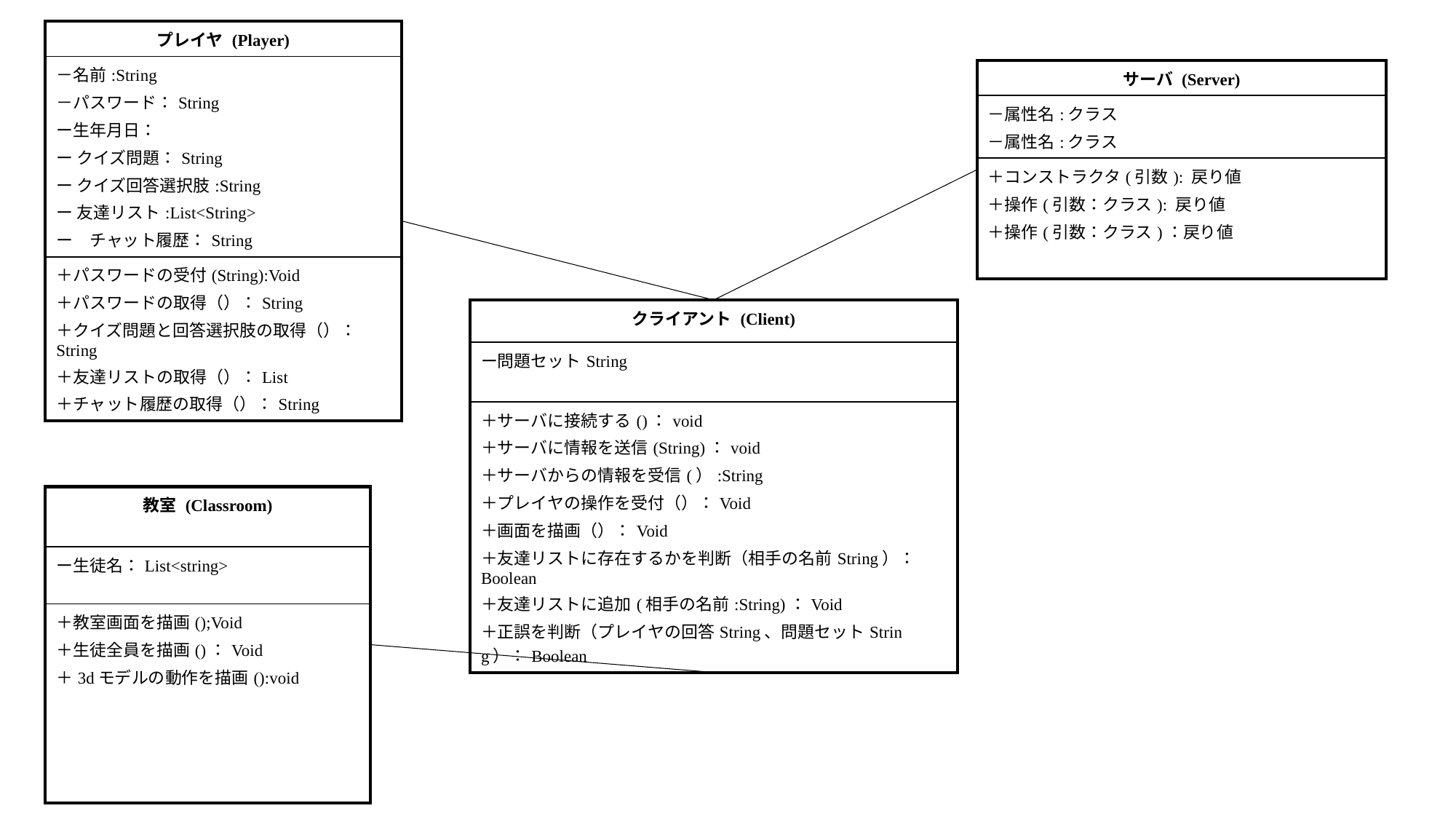

| プレイヤ (Player) |
| --- |
| －名前:String －パスワード：String ー生年月日： ー クイズ問題：String ー クイズ回答選択肢:String ー 友達リスト:List<String> ー　チャット履歴：String |
| ＋パスワードの受付(String):Void　 ＋パスワードの取得（）：String ＋クイズ問題と回答選択肢の取得（）：String ＋友達リストの取得（）：List ＋チャット履歴の取得（）：String |
| サーバ (Server) |
| --- |
| －属性名:クラス －属性名:クラス |
| ＋コンストラクタ(引数): 戻り値 ＋操作(引数：クラス): 戻り値 ＋操作(引数：クラス)：戻り値 |
| クライアント (Client) |
| --- |
| ー問題セットString |
| ＋サーバに接続する()：void ＋サーバに情報を送信(String)：void ＋サーバからの情報を受信(）:String ＋プレイヤの操作を受付（）：Void ＋画面を描画（）：Void ＋友達リストに存在するかを判断（相手の名前String）：Boolean ＋友達リストに追加(相手の名前:String)：Void ＋正誤を判断（プレイヤの回答String、問題セットString）：Boolean |
| 教室 (Classroom) |
| --- |
| ー生徒名：List<string> |
| ＋教室画面を描画();Void ＋生徒全員を描画()：Void ＋3dモデルの動作を描画():void |